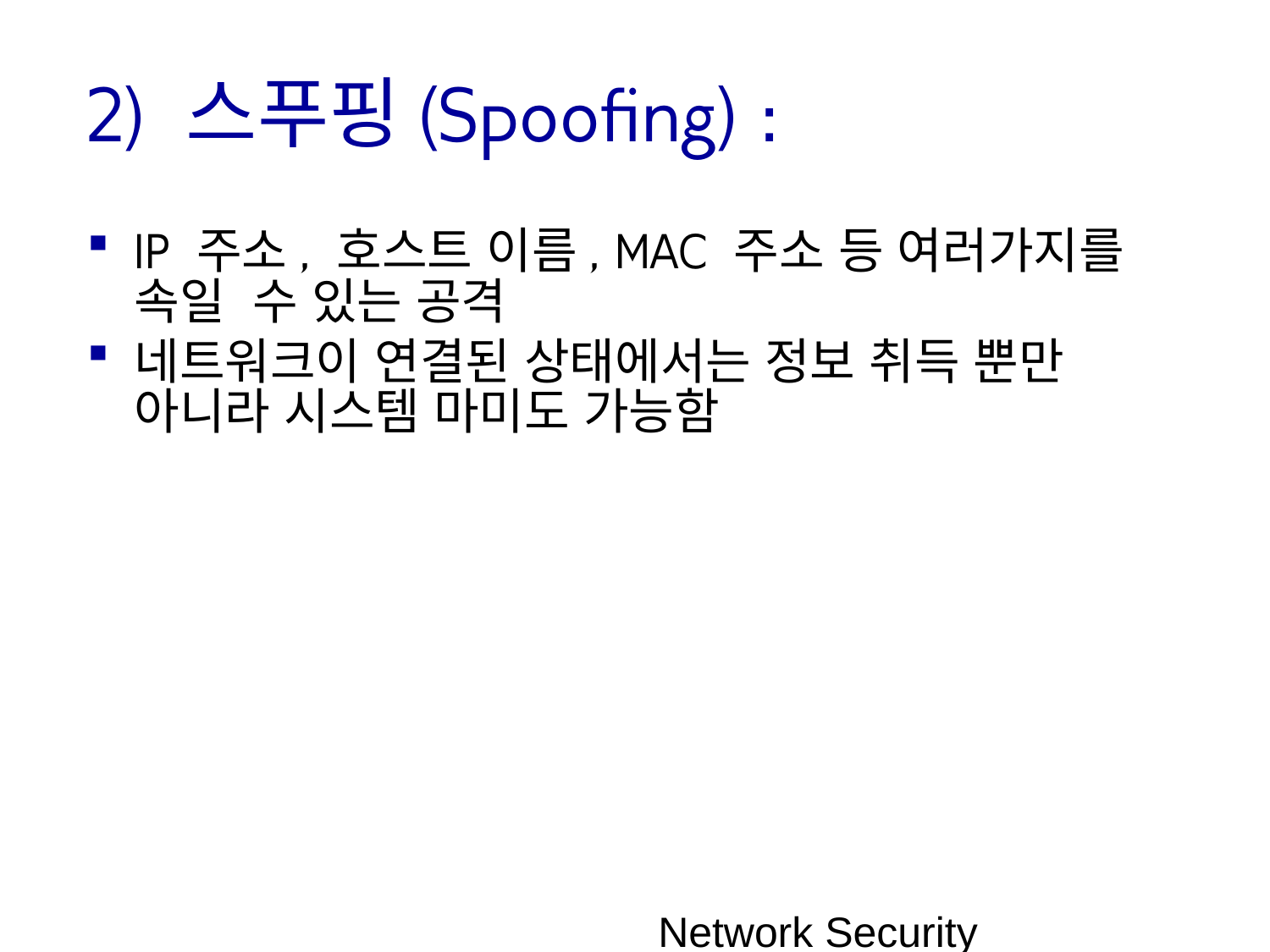

# 2) 스푸핑(Spoofing) :
IP 주소, 호스트 이름, MAC 주소 등 여러가지를 속일  수 있는 공격
네트워크이 연결된 상태에서는 정보 취득 뿐만 아니라 시스템 마미도 가능함

Network Security